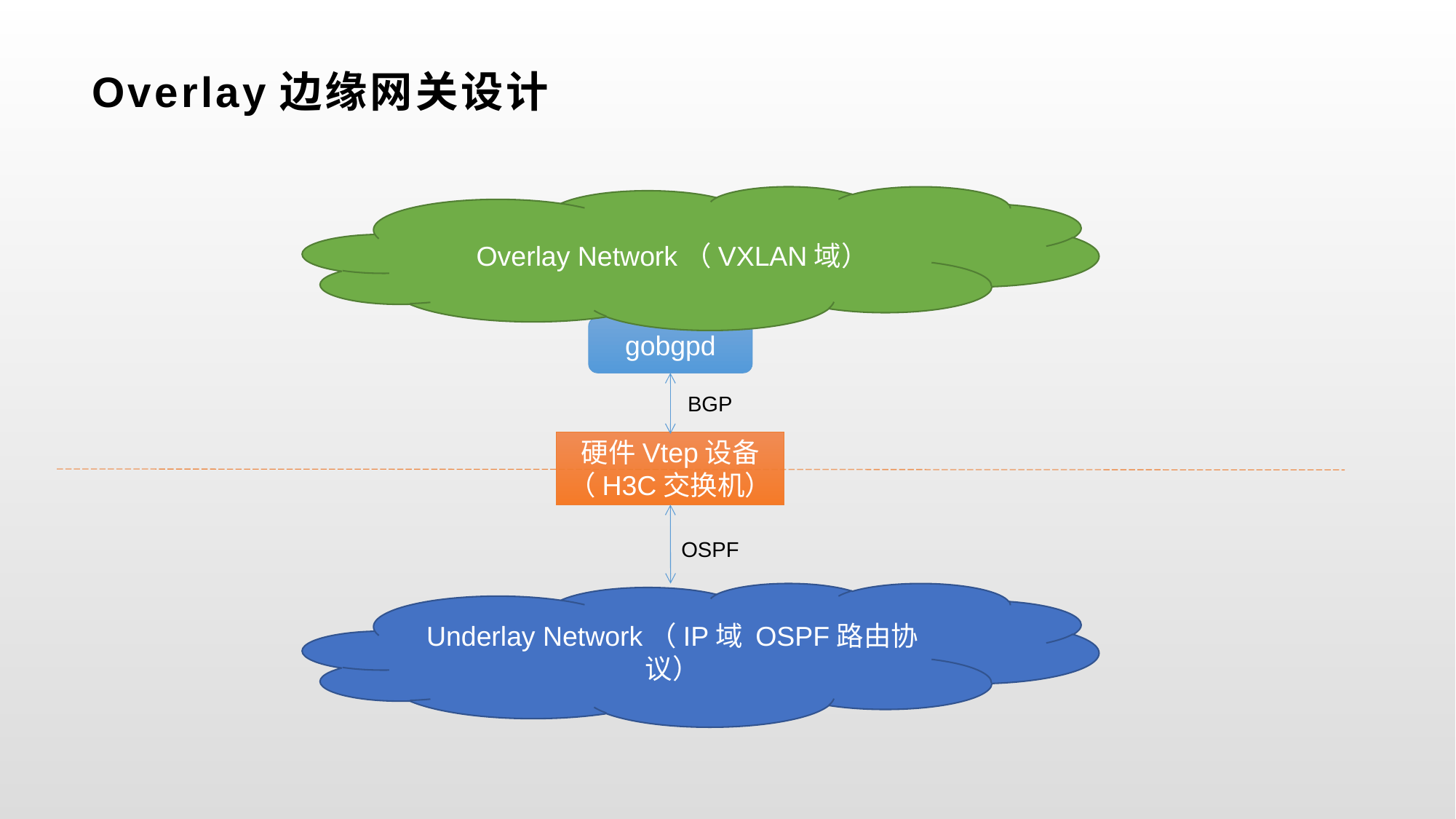

# Overlay边缘网关设计
Overlay Network（VXLAN域）
gobgpd
BGP
硬件Vtep设备（H3C交换机）
OSPF
Underlay Network（IP域 OSPF路由协议）